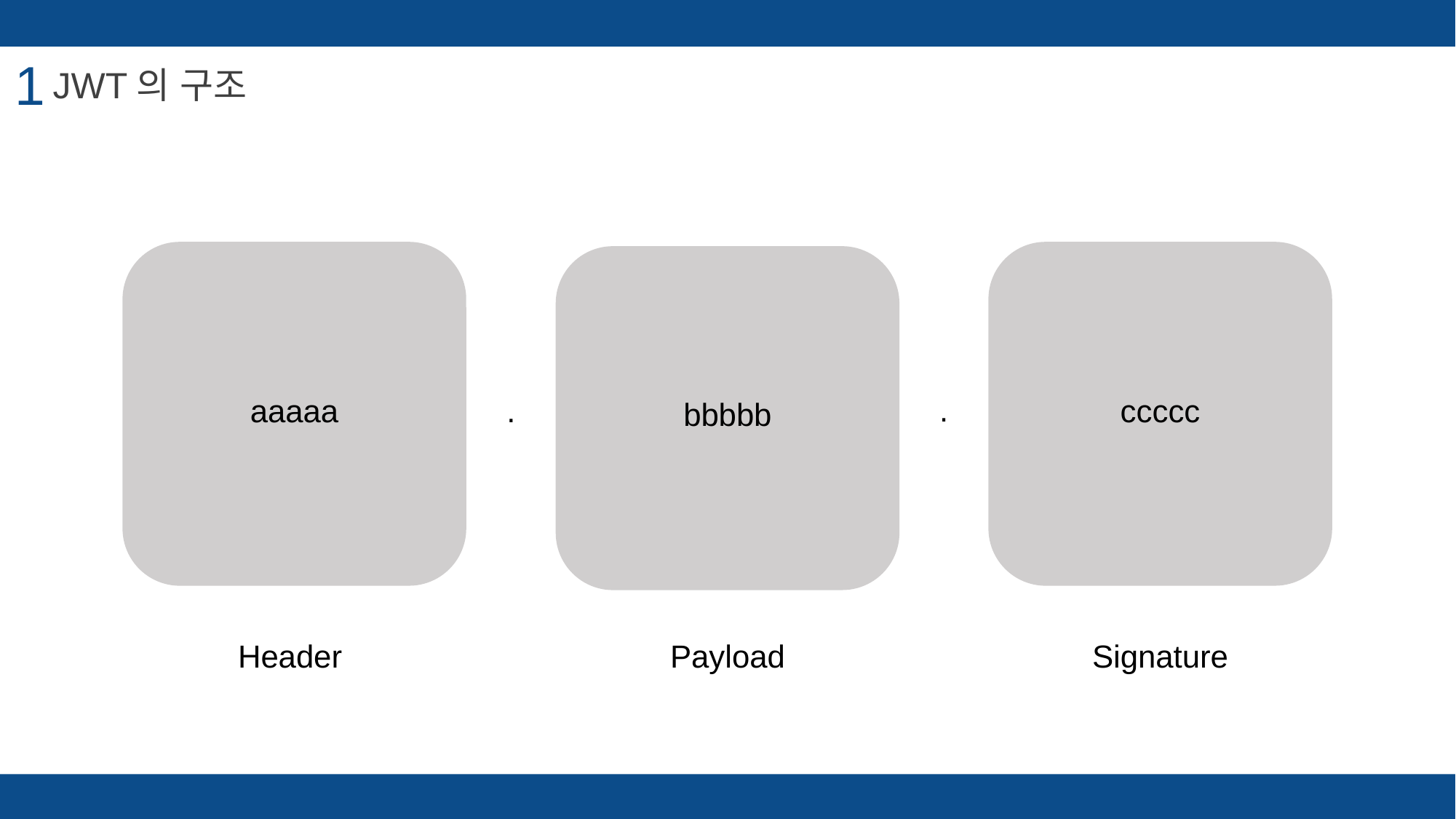

1
JWT의 구조

.
aaaaa
ccccc
.
bbbbb
Header
Payload
Signature